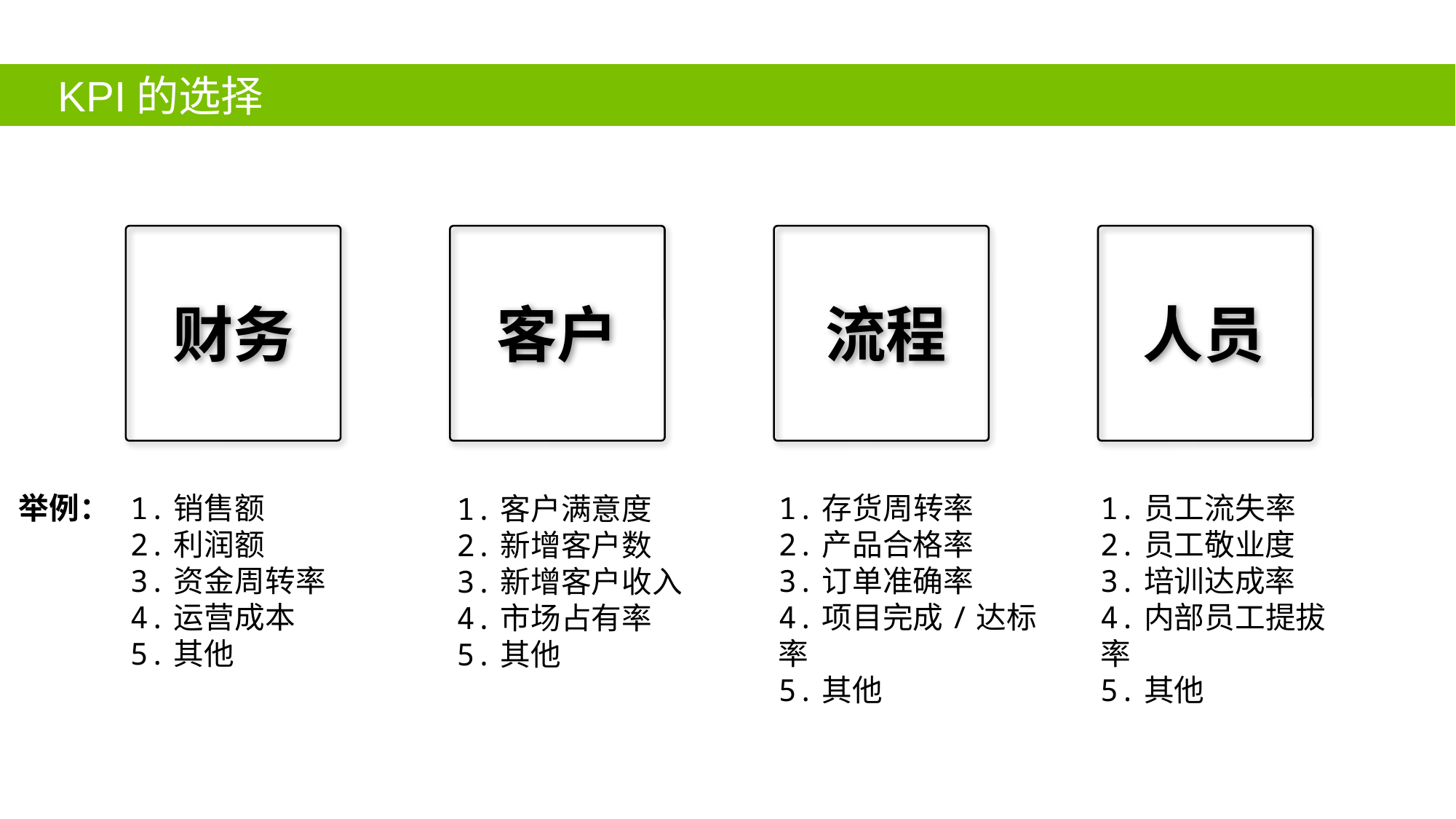

世界集团
除夕
新年
春节
元宵

    KPI的选择
resounding rejection of a conservative

财务
客户
流程
人员
举例：
1.销售额
2.利润额
3.资金周转率
4.运营成本
5.其他

1.存货周转率
2.产品合格率
3.订单准确率
4.项目完成/达标率
5.其他

1.员工流失率
2.员工敬业度
3.培训达成率
4.内部员工提拔率
5.其他

1.客户满意度
2.新增客户数
3.新增客户收入
4.市场占有率
5.其他